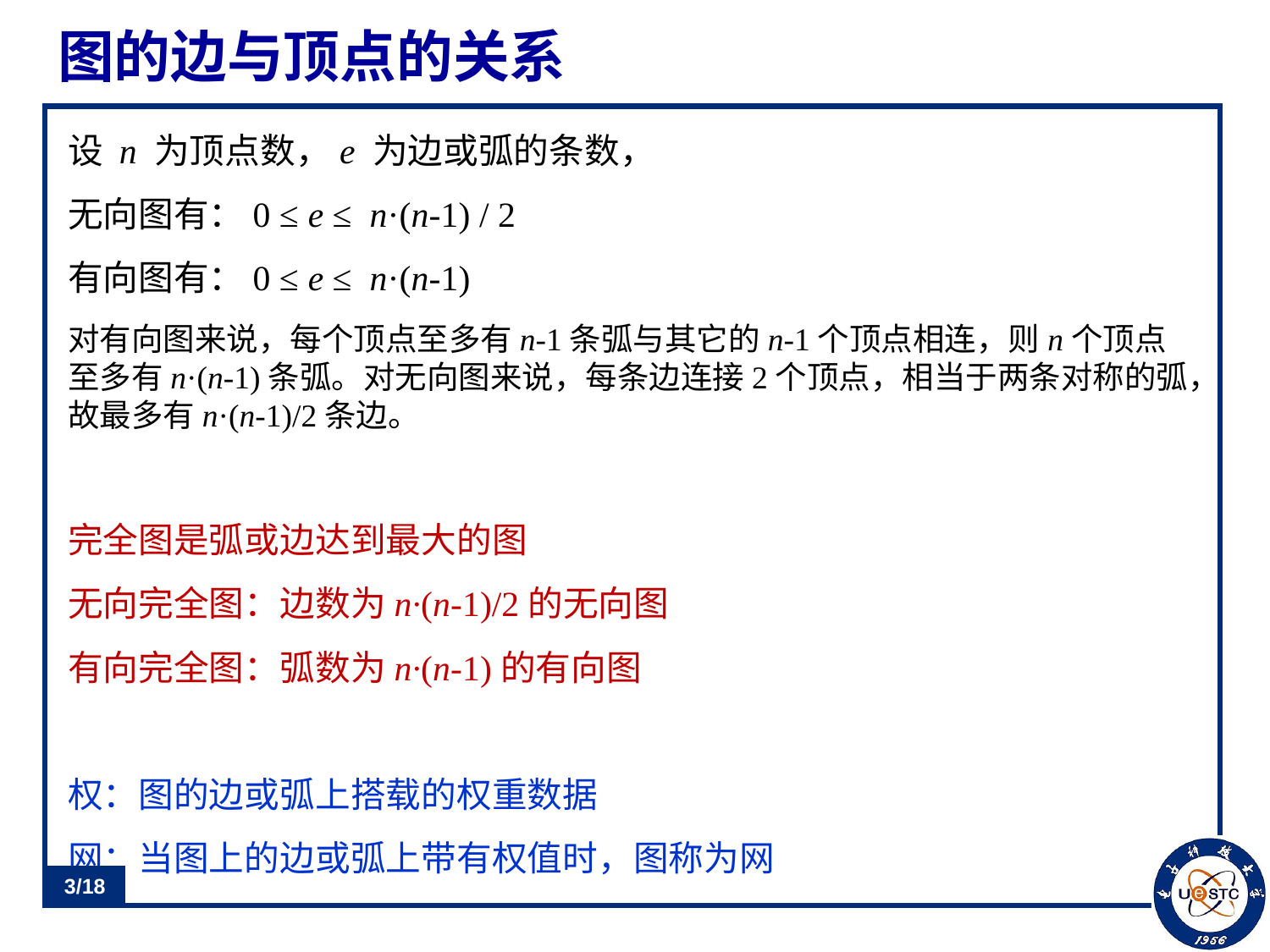

# 图的边与顶点的关系
设 n 为顶点数，e 为边或弧的条数，
无向图有：0 ≤ e ≤  n·(n-1) / 2
有向图有：0 ≤ e ≤  n·(n-1)
对有向图来说，每个顶点至多有n-1条弧与其它的n-1个顶点相连，则n个顶点至多有n·(n-1)条弧。对无向图来说，每条边连接2个顶点，相当于两条对称的弧，故最多有n·(n-1)/2条边。

完全图是弧或边达到最大的图
无向完全图：边数为n·(n-1)/2的无向图
有向完全图：弧数为n·(n-1)的有向图

权：图的边或弧上搭载的权重数据
网：当图上的边或弧上带有权值时，图称为网
3/18